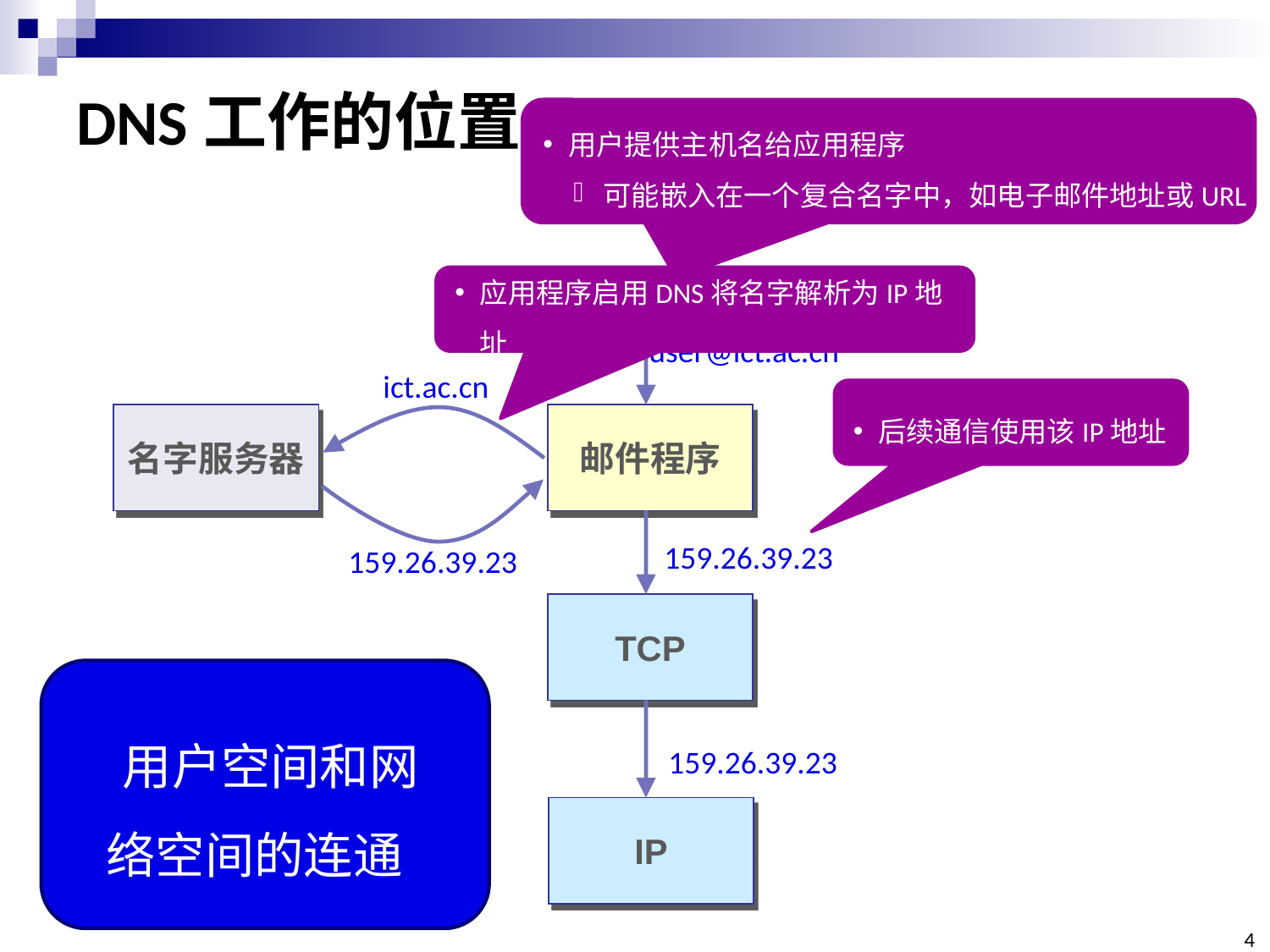

# DNS工作的位置
用户提供主机名给应用程序
可能嵌入在一个复合名字中，如电子邮件地址或URL
应用程序启用DNS将名字解析为IP地址
用户

user@ict.ac.cn
ict.ac.cn
名字服务器
邮件程序

159.26.39.23
159.26.39.23
TCP

159.26.39.23
IP
后续通信使用该IP地址
    用户空间和网络空间的连通
4